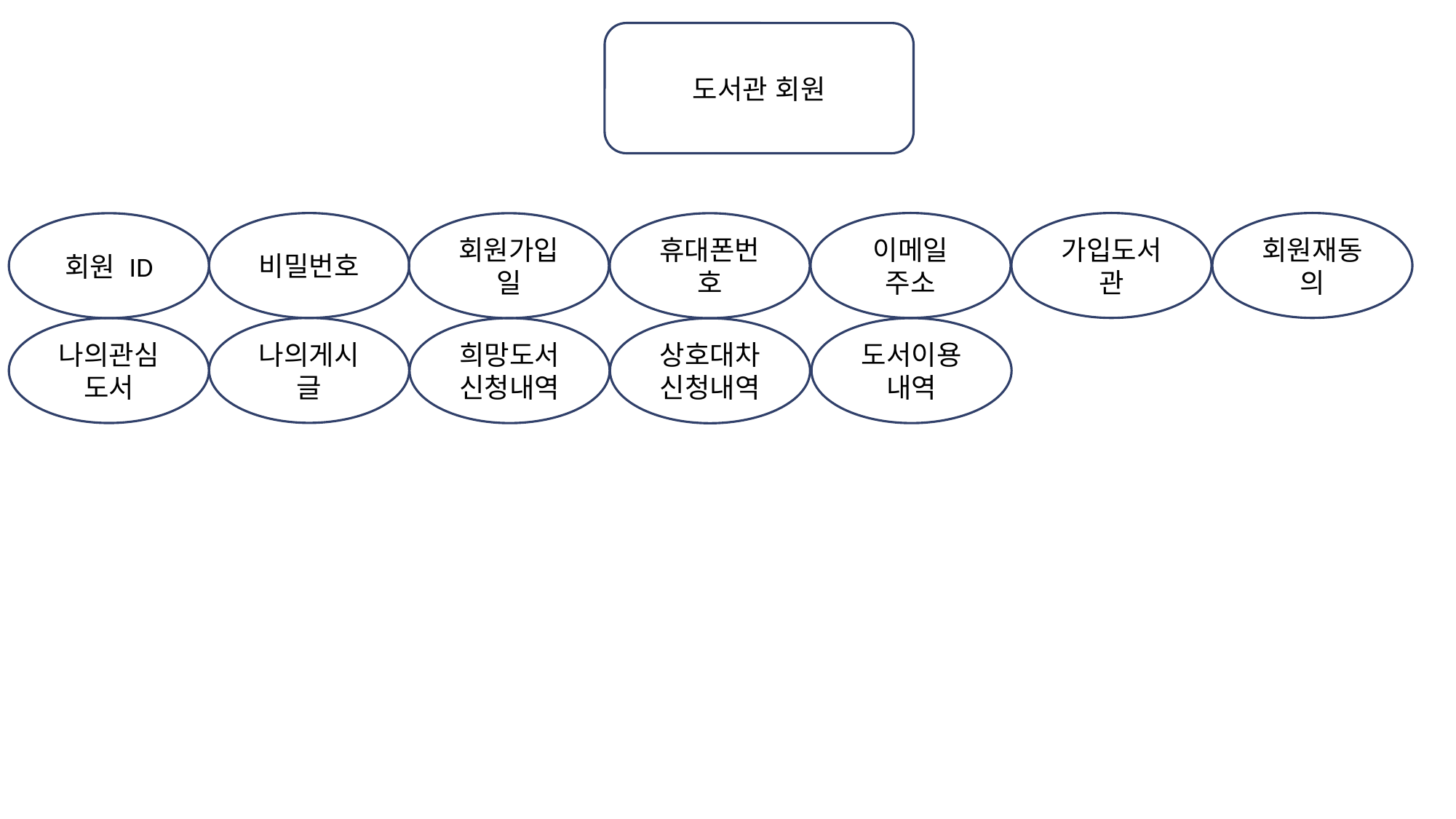

도서관 회원
이메일 주소
가입도서관
회원재동의
비밀번호
회원 ID
회원가입일
휴대폰번호
나의게시글
나의관심도서
희망도서신청내역
도서이용내역
상호대차신청내역